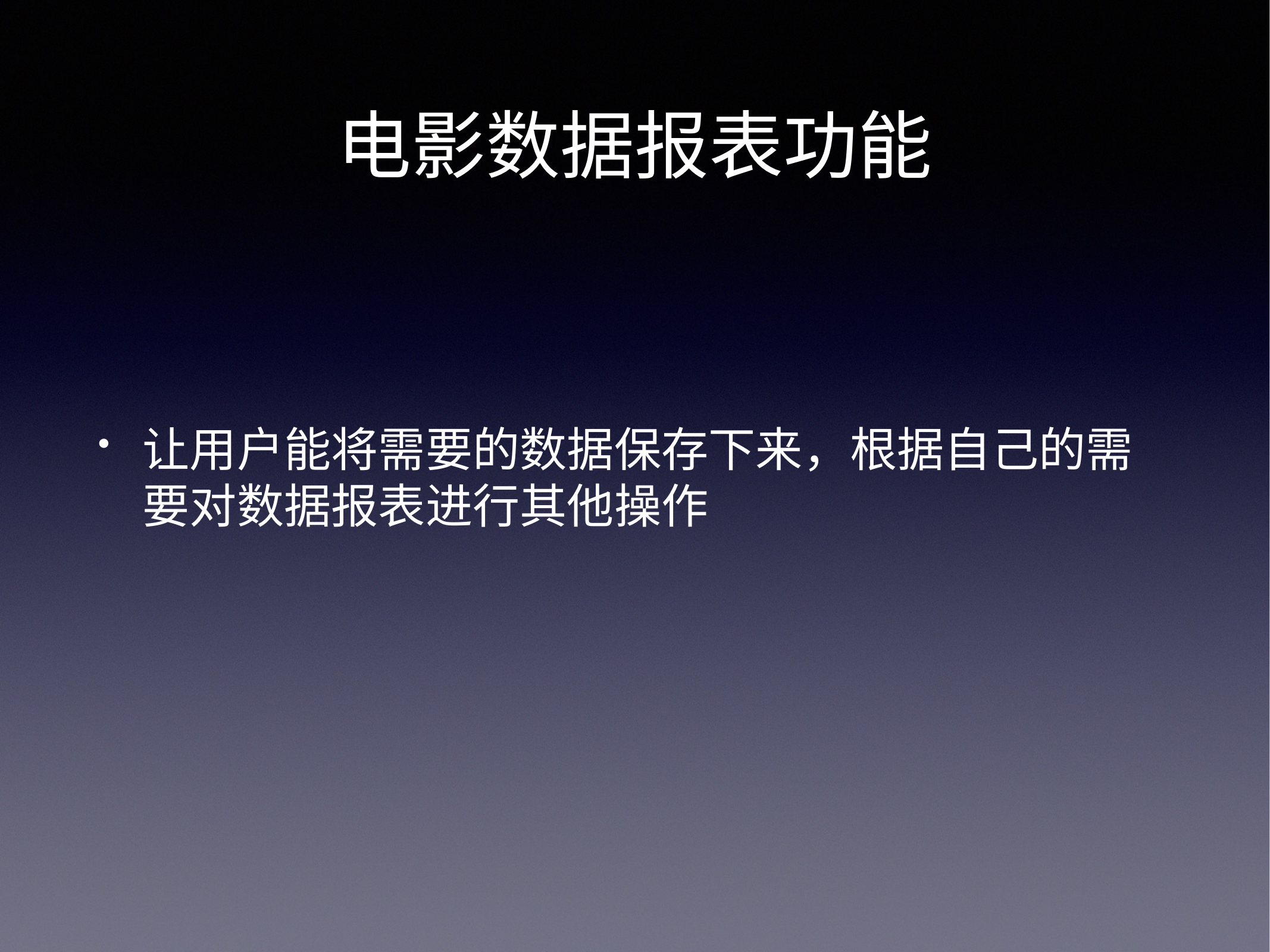

# 电影数据报表功能
让用户能将需要的数据保存下来，根据自己的需要对数据报表进行其他操作